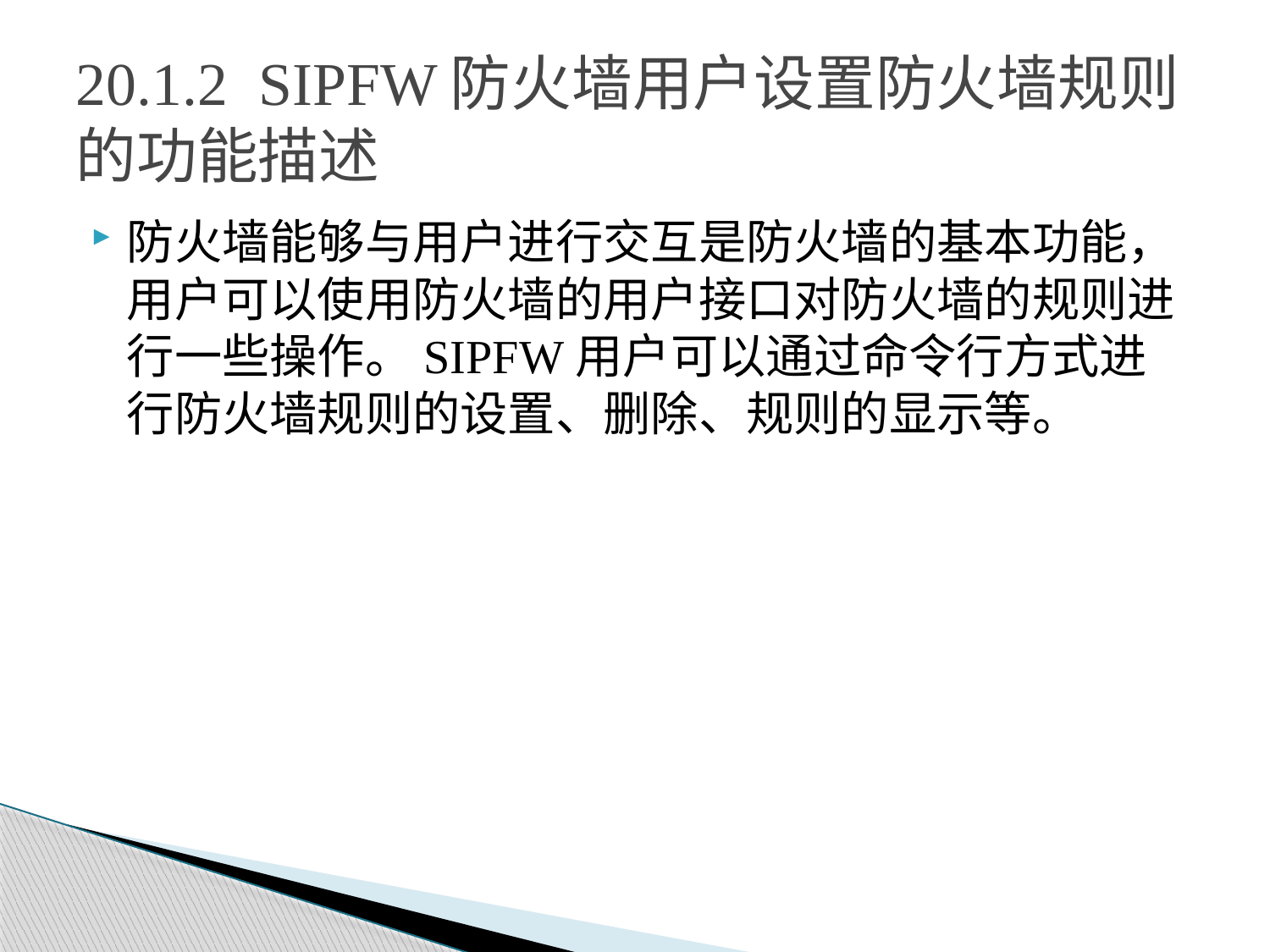

# 20.1.2  SIPFW防火墙用户设置防火墙规则的功能描述
防火墙能够与用户进行交互是防火墙的基本功能，用户可以使用防火墙的用户接口对防火墙的规则进行一些操作。SIPFW用户可以通过命令行方式进行防火墙规则的设置、删除、规则的显示等。